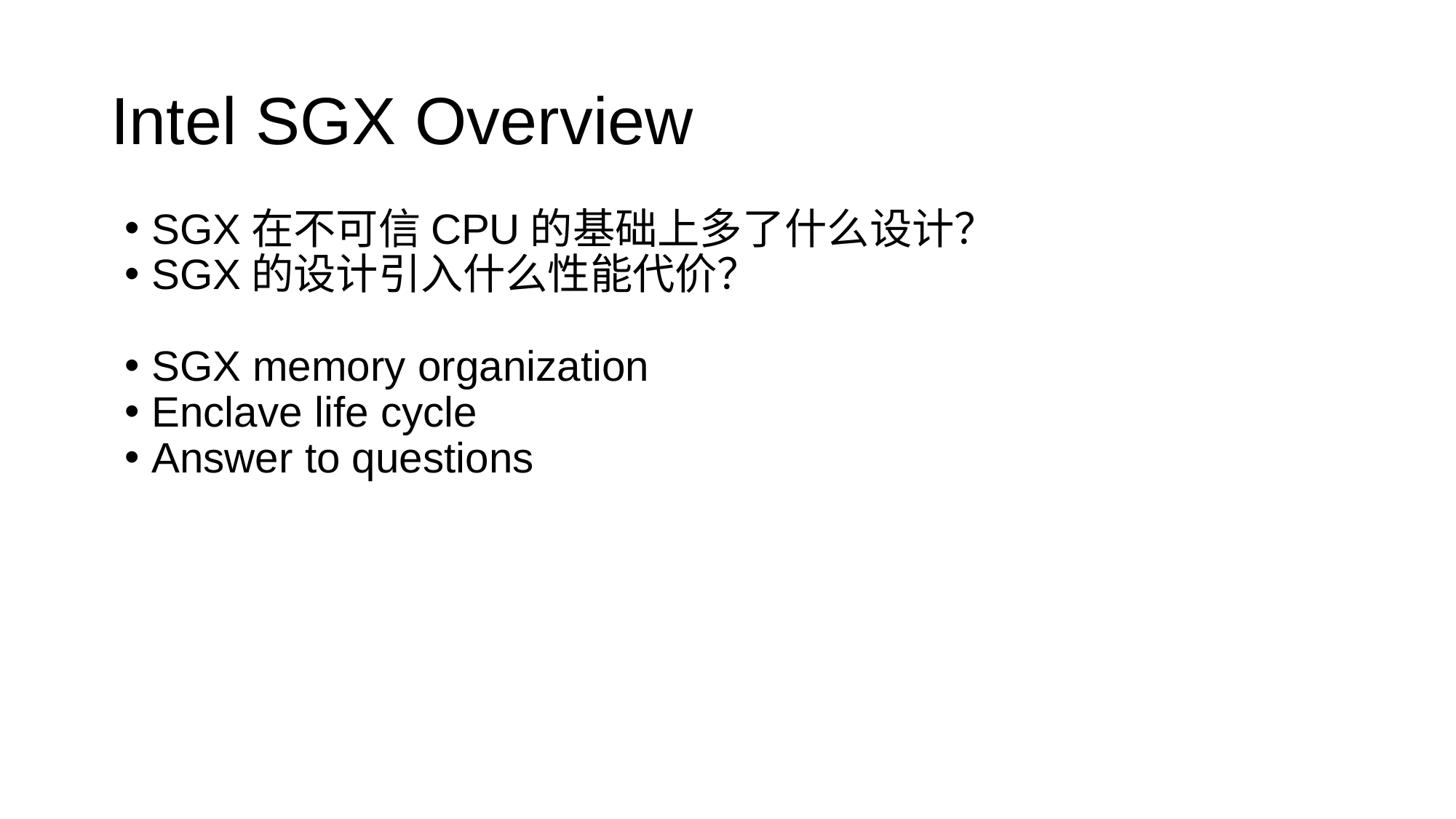

# Intel SGX Overview
SGX在不可信CPU的基础上多了什么设计？
SGX的设计引入什么性能代价？

SGX memory organization
Enclave life cycle
Answer to questions